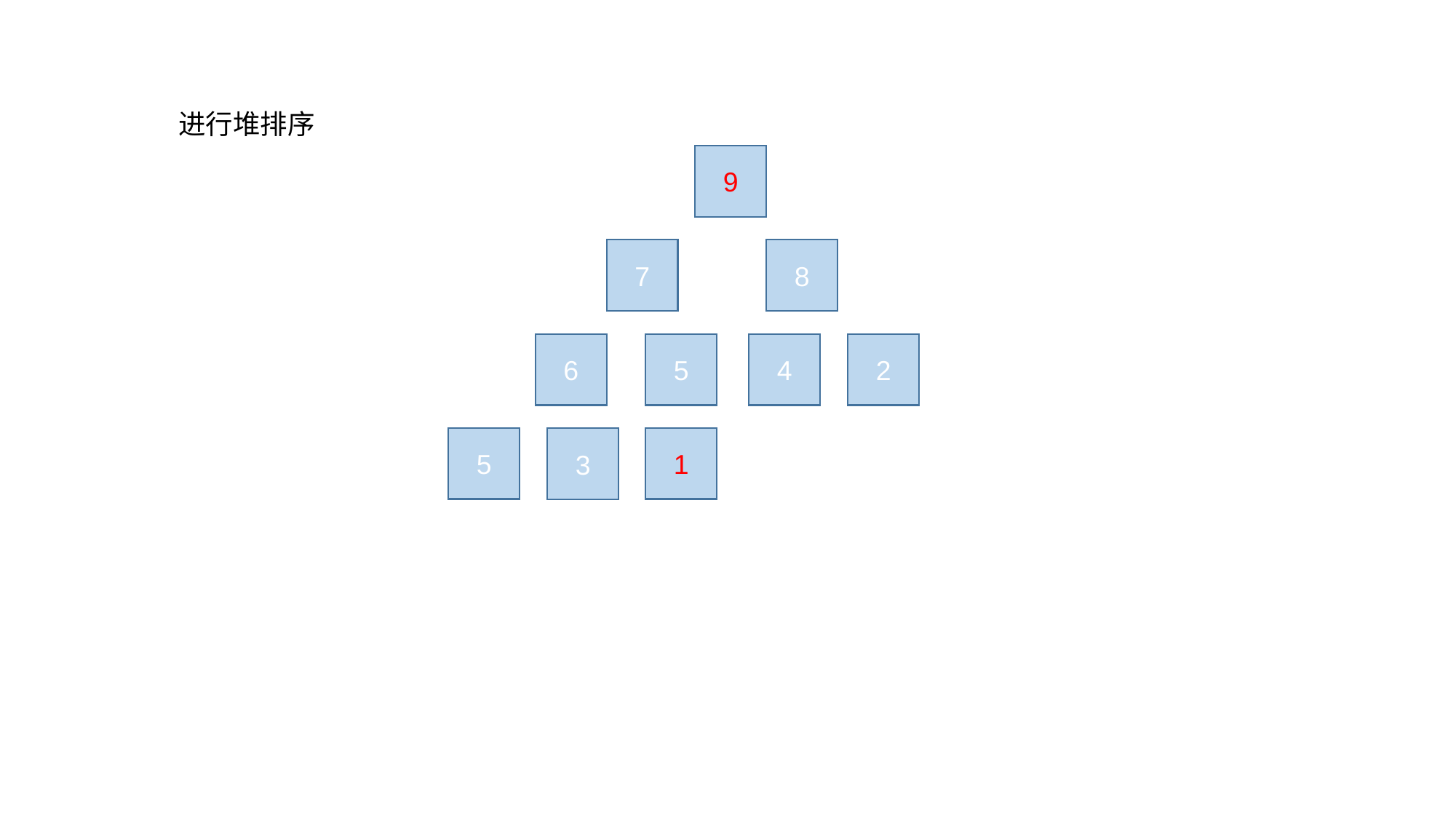

进行堆排序
9
7
8
6
5
4
2
5
1
3